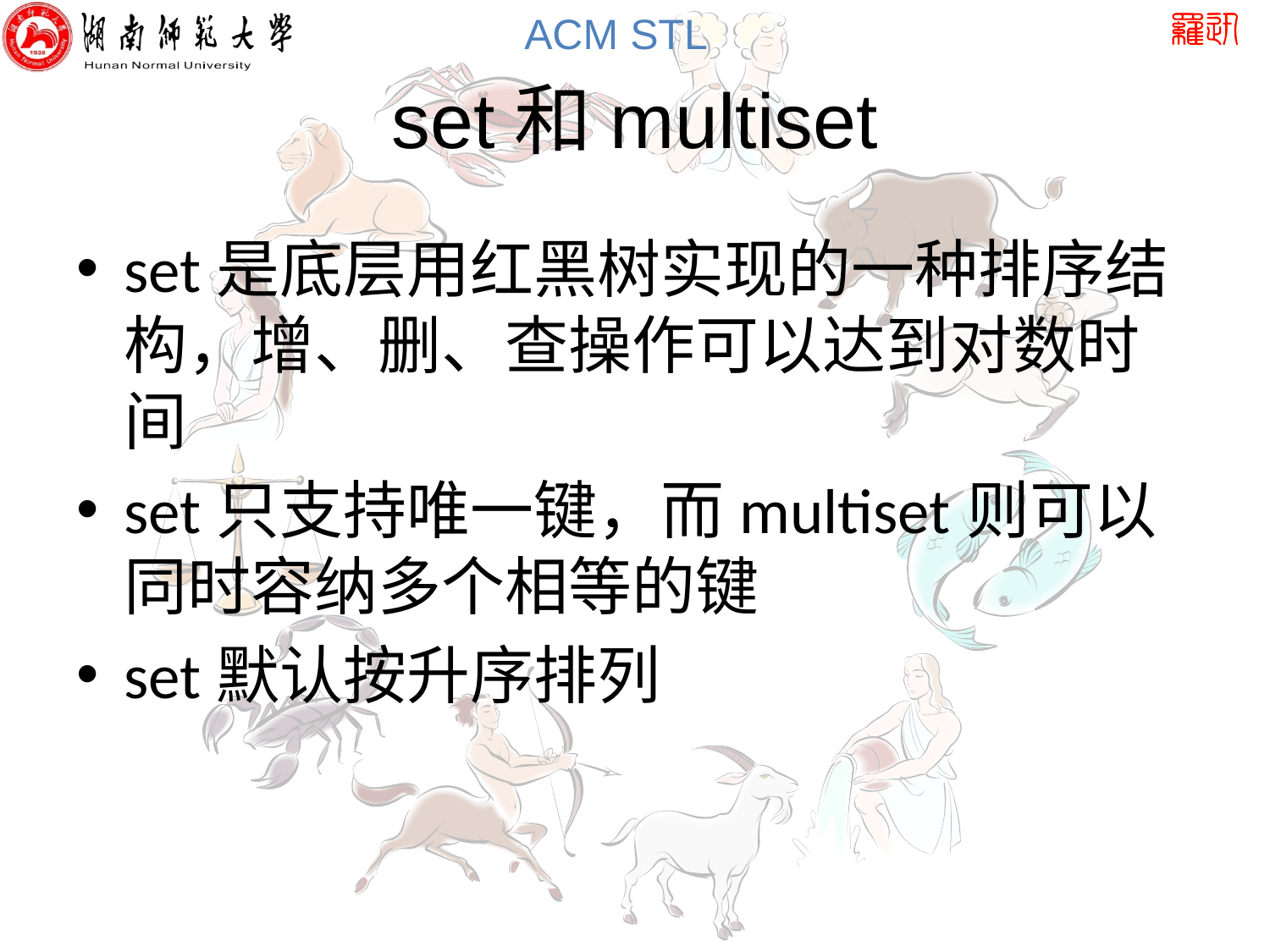

# set和multiset
set是底层用红黑树实现的一种排序结构，增、删、查操作可以达到对数时间
set只支持唯一键，而multiset则可以同时容纳多个相等的键
set默认按升序排列